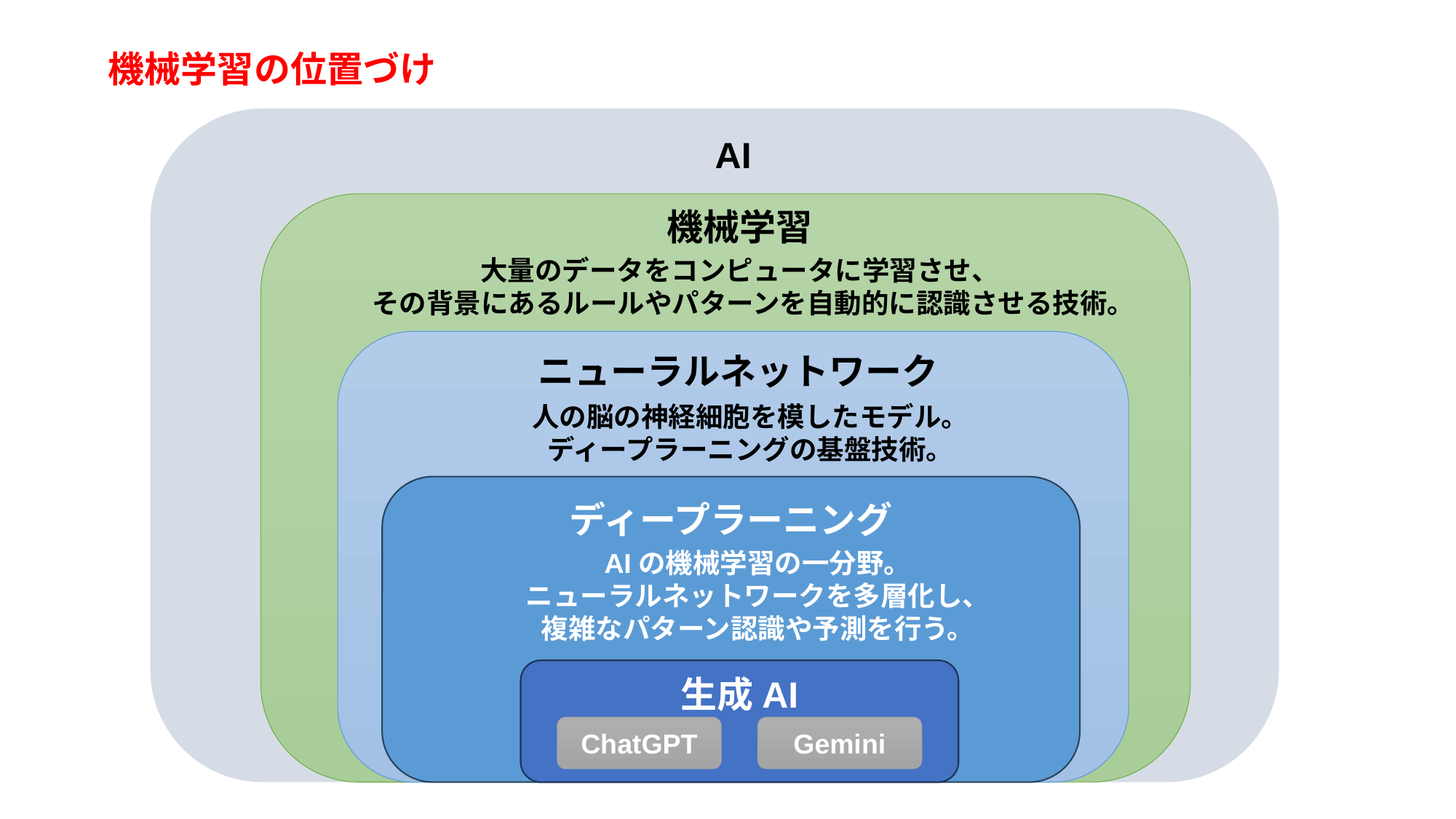

機械学習の位置づけ

AI

機械学習
大量のデータをコンピュータに学習させ、
その背景にあるルールやパターンを自動的に認識させる技術。

ニューラルネットワーク
人の脳の神経細胞を模したモデル。
ディープラーニングの基盤技術。
ディープラーニング
AIの機械学習の一分野。
ニューラルネットワークを多層化し、
複雑なパターン認識や予測を行う。
生成AI
ChatGPT
Gemini